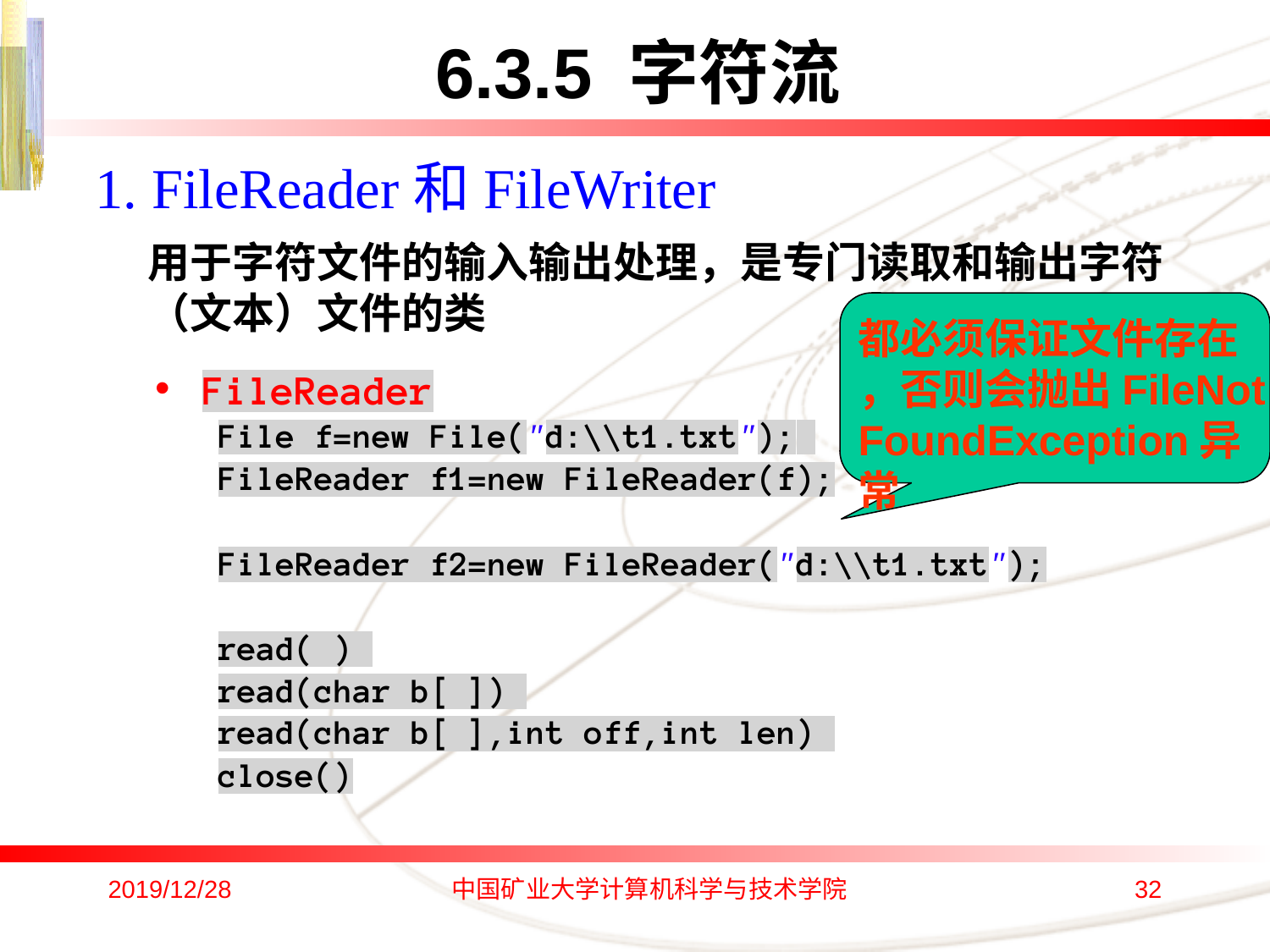

6.3.5 字符流
1. FileReader和FileWriter
用于字符文件的输入输出处理，是专门读取和输出字符（文本）文件的类

都必须保证文件存在
，否则会抛出FileNot
FoundException异常
FileReader
File f=new File("d:\\t1.txt");
FileReader f1=new FileReader(f);

FileReader f2=new FileReader("d:\\t1.txt");

read( )
read(char b[ ])
read(char b[ ],int off,int len)
close()
2019/12/28
中国矿业大学计算机科学与技术学院
32